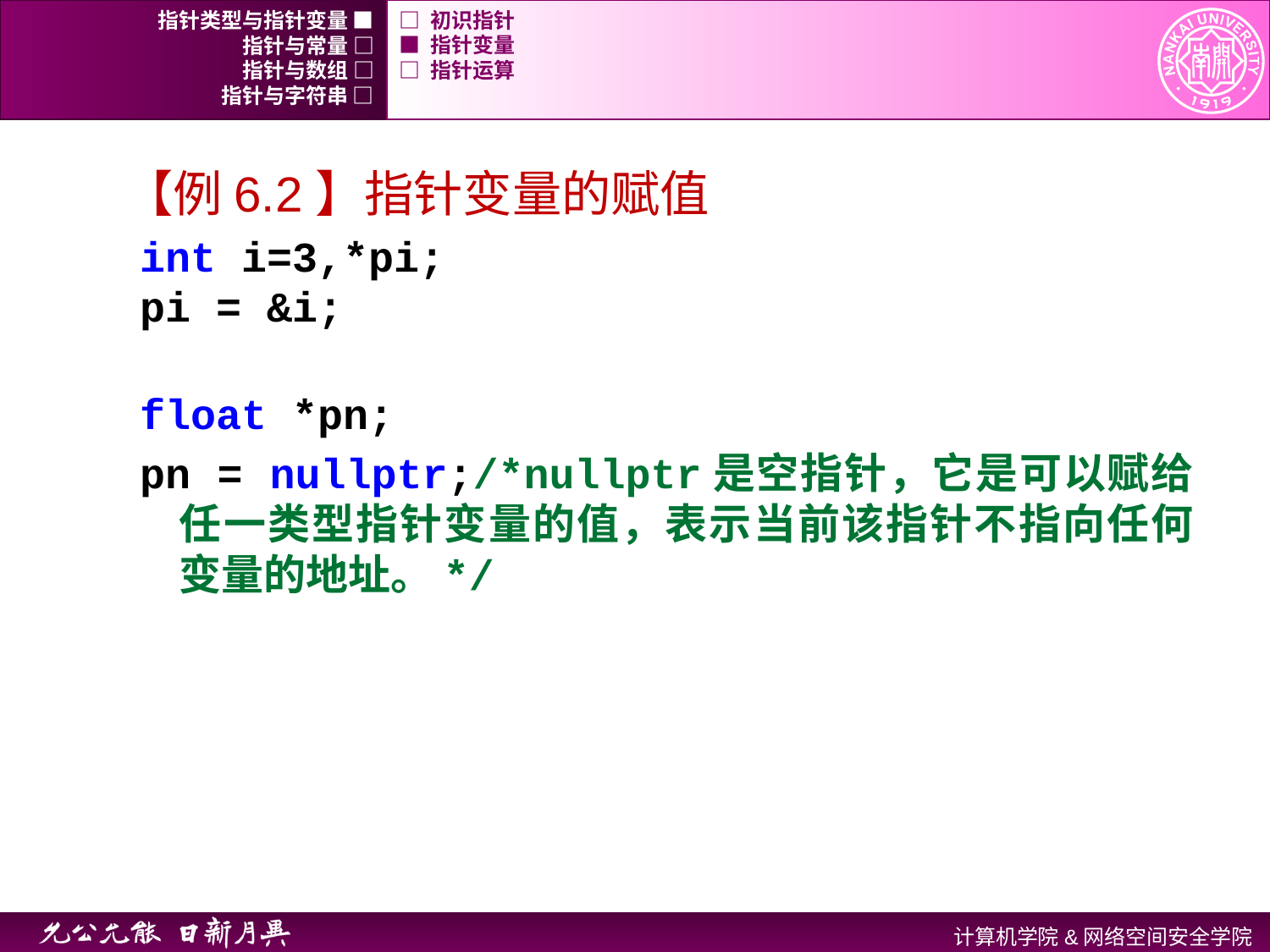

指针类型与指针变量 ■
□ 初识指针
指针与常量 □
■ 指针变量
指针与数组 □
□ 指针运算
指针与字符串 □

【例6.2】指针变量的赋值
int i=3,*pi;
pi = &i;

float *pn;
pn = nullptr;/*nullptr是空指针，它是可以赋给任一类型指针变量的值，表示当前该指针不指向任何变量的地址。*/